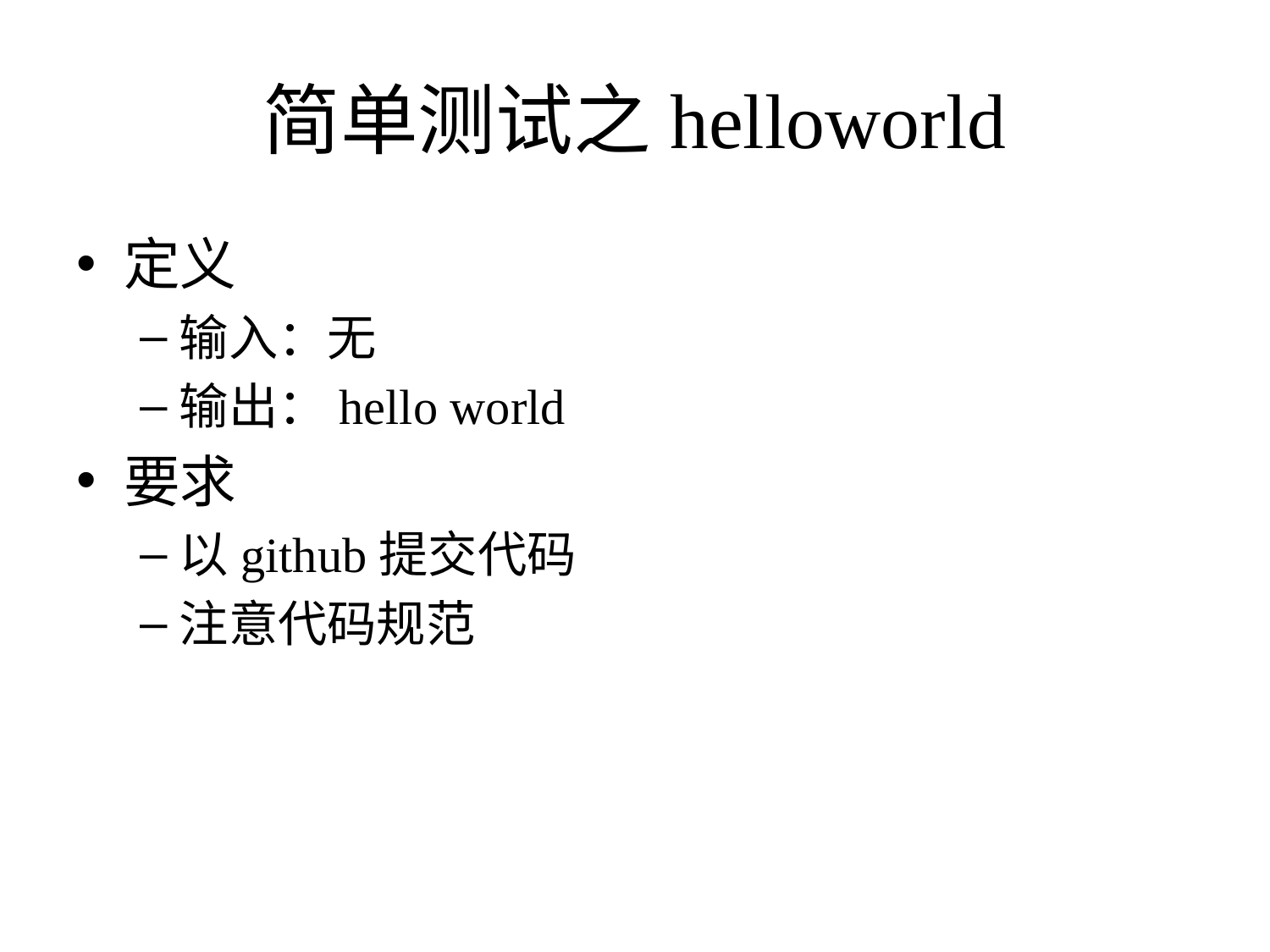

# 简单测试之helloworld
定义
输入：无
输出：hello world
要求
以github提交代码
注意代码规范